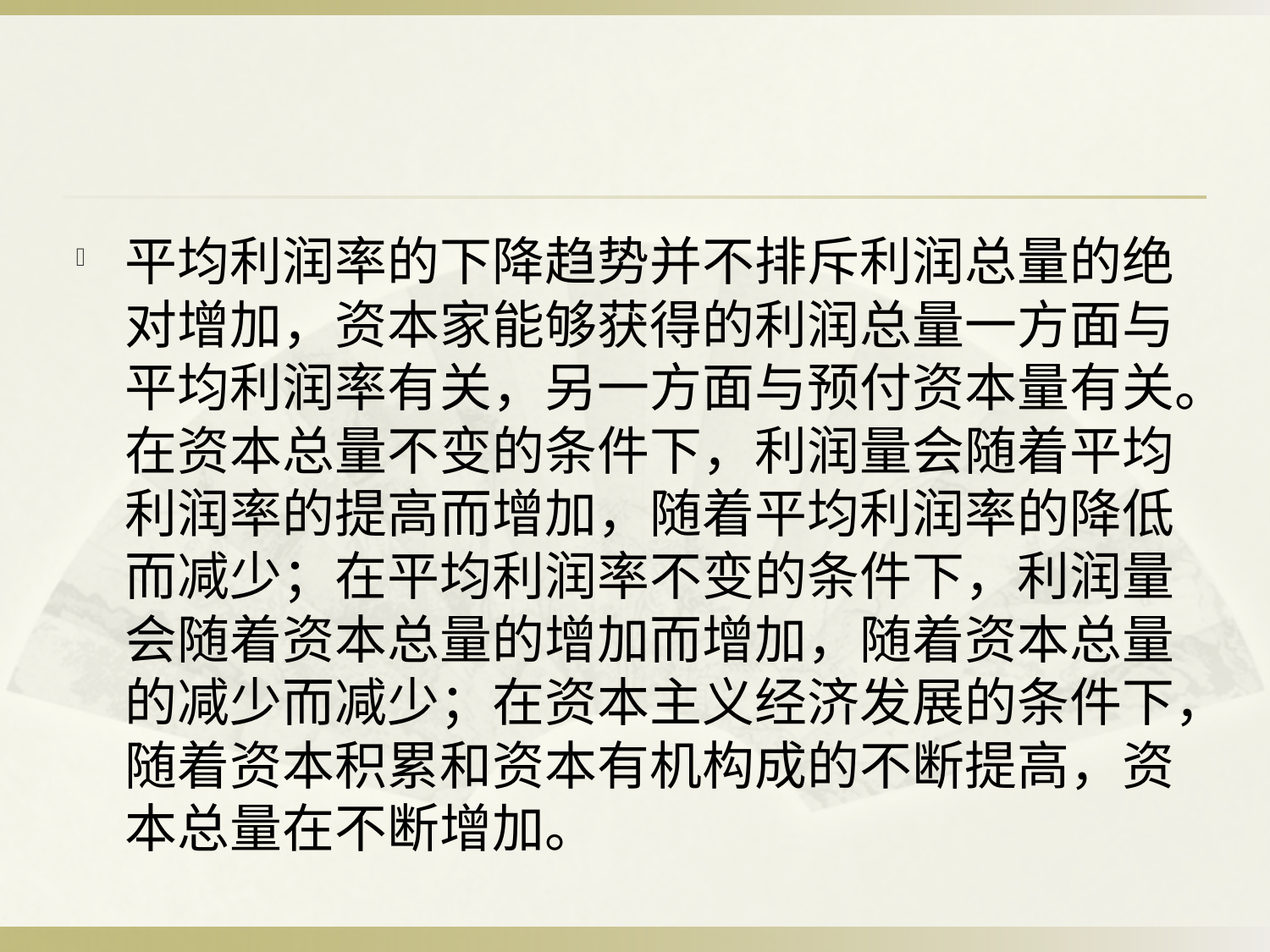

#
平均利润率的下降趋势并不排斥利润总量的绝对增加，资本家能够获得的利润总量一方面与平均利润率有关，另一方面与预付资本量有关。在资本总量不变的条件下，利润量会随着平均利润率的提高而增加，随着平均利润率的降低而减少；在平均利润率不变的条件下，利润量会随着资本总量的增加而增加，随着资本总量的减少而减少；在资本主义经济发展的条件下，随着资本积累和资本有机构成的不断提高，资本总量在不断增加。